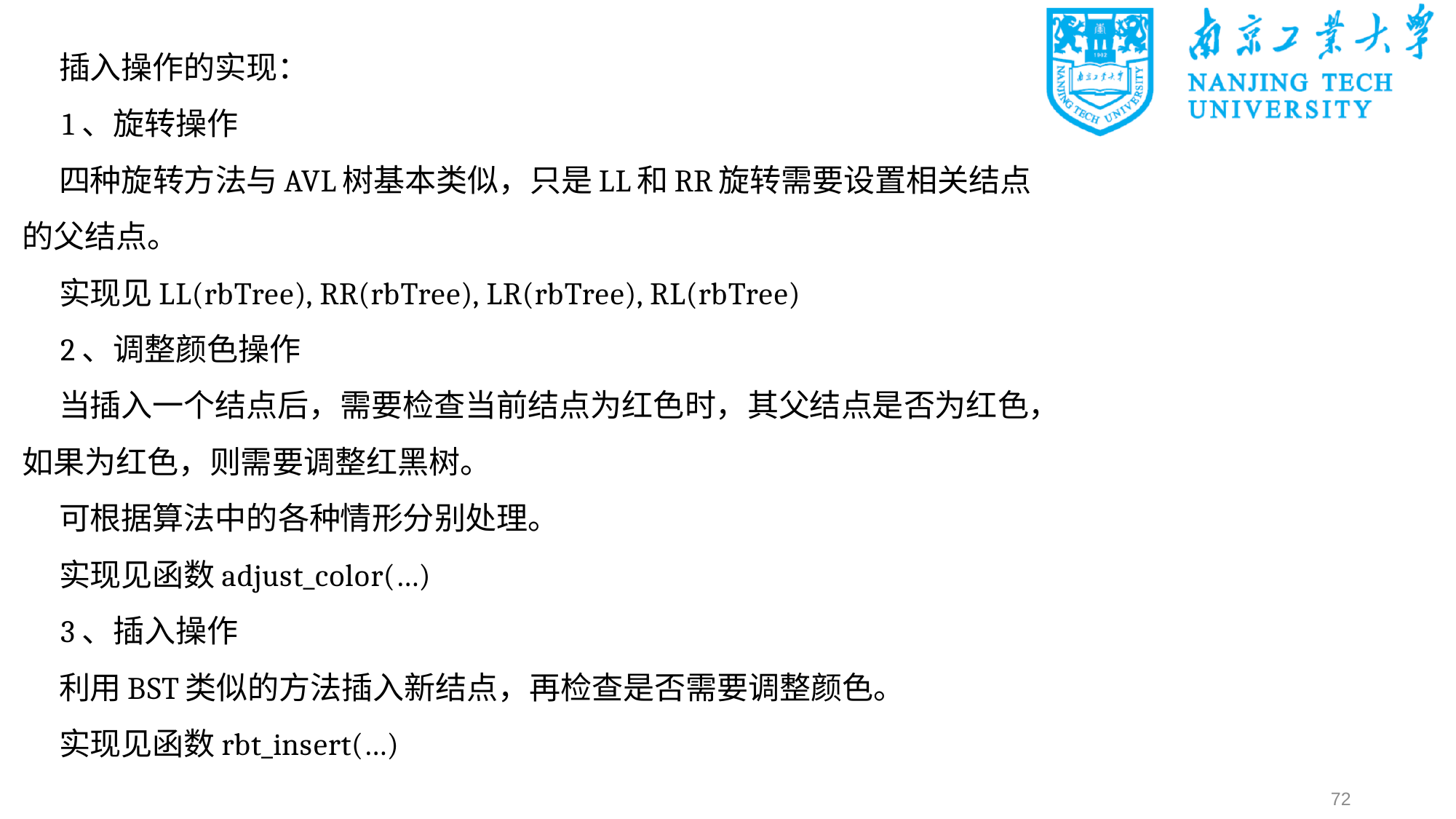

插入操作的实现：
1、旋转操作
四种旋转方法与AVL树基本类似，只是LL和RR旋转需要设置相关结点的父结点。
实现见LL(rbTree), RR(rbTree), LR(rbTree), RL(rbTree)
2、调整颜色操作
当插入一个结点后，需要检查当前结点为红色时，其父结点是否为红色，如果为红色，则需要调整红黑树。
可根据算法中的各种情形分别处理。
实现见函数adjust_color(…)
3、插入操作
利用BST类似的方法插入新结点，再检查是否需要调整颜色。
实现见函数rbt_insert(…)
72